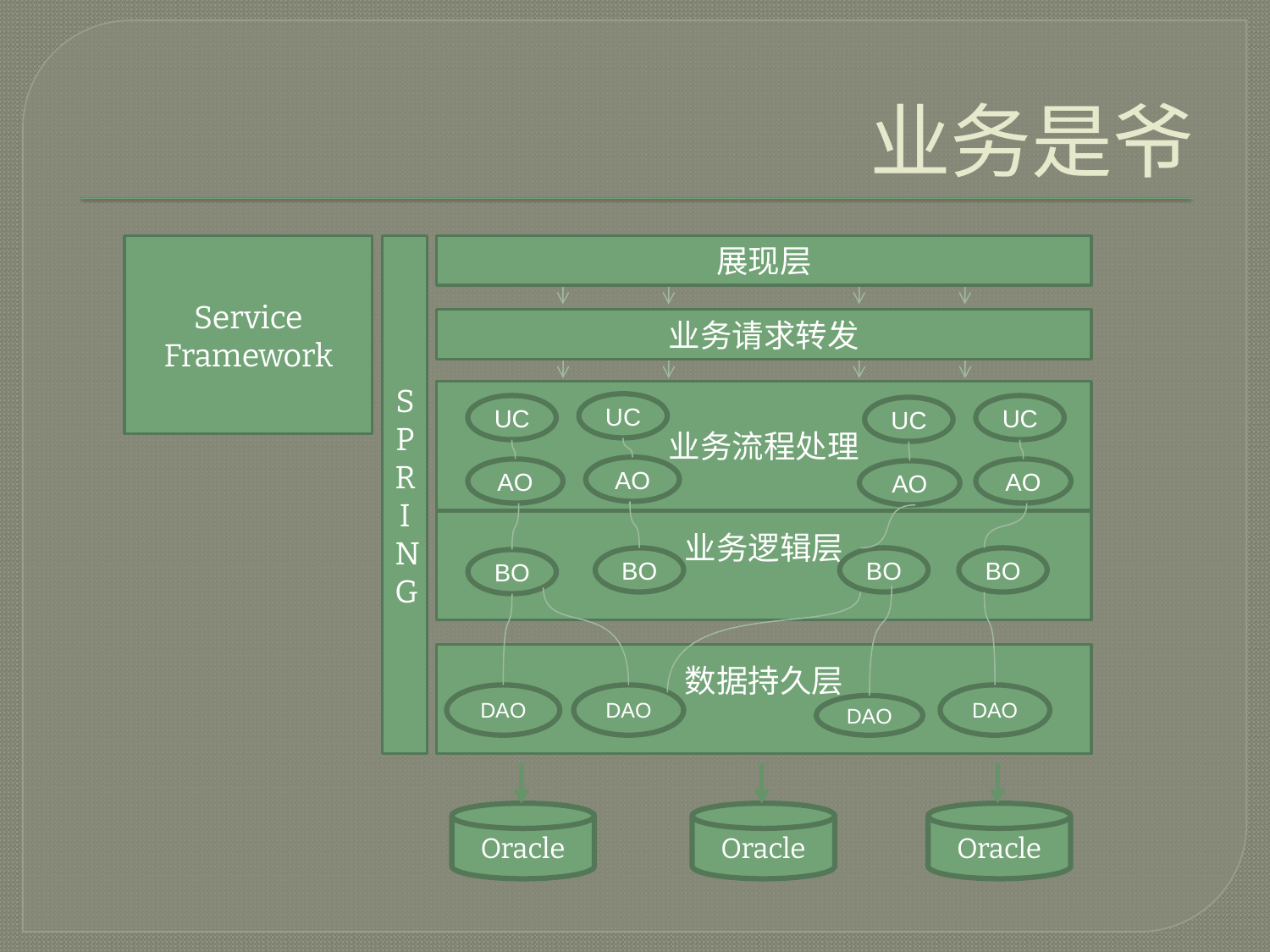

# 业务是爷
Service
Framework
SPRING
展现层
业务请求转发
业务流程处理
UC
AO
UC
AO
UC
AO
UC
AO
业务逻辑层

BO
BO
BO
BO
数据持久层

DAO
DAO
DAO
DAO
Oracle
Oracle
Oracle